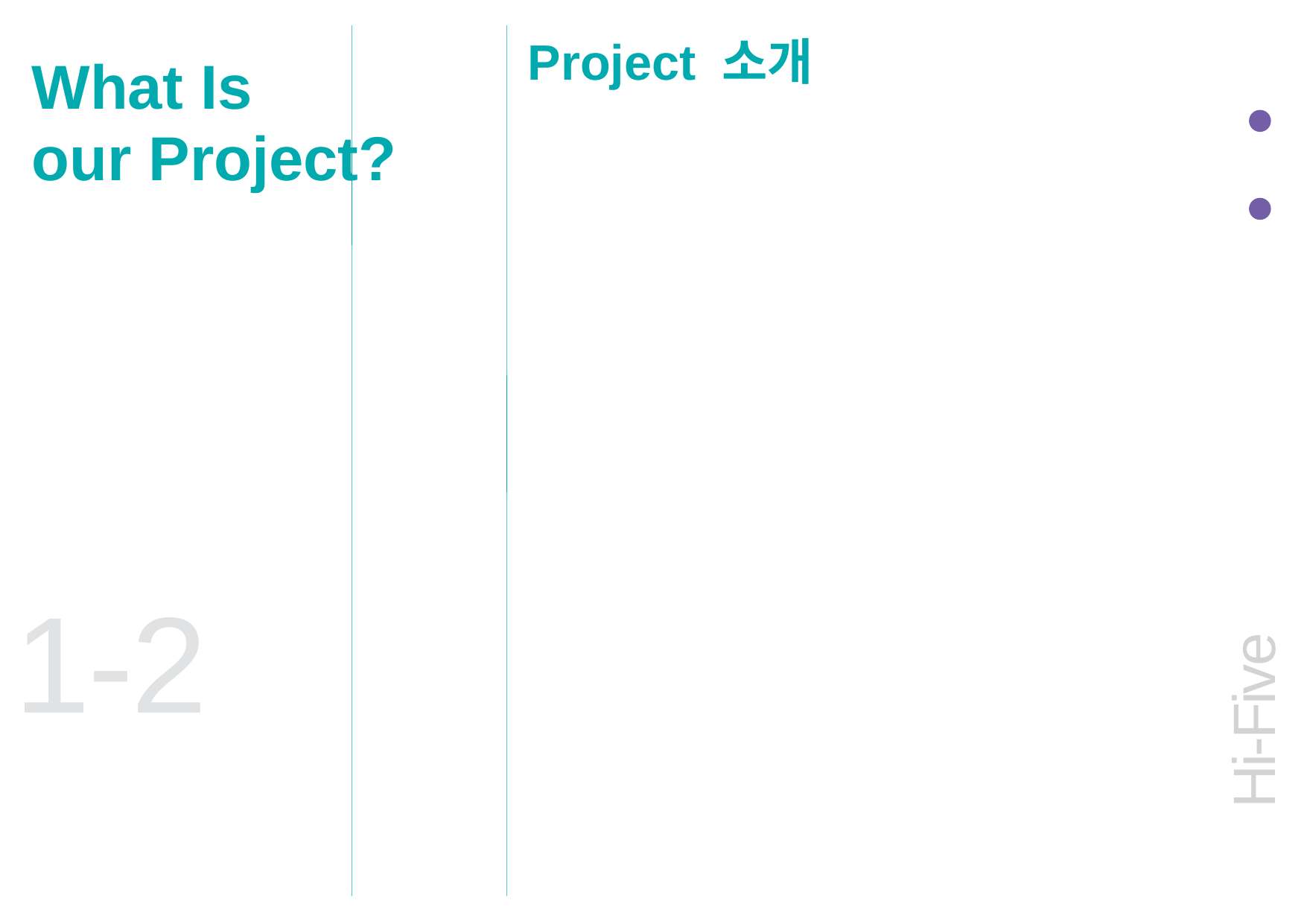

What Is
our Project?
Project 소개

1-2
Hi-Five